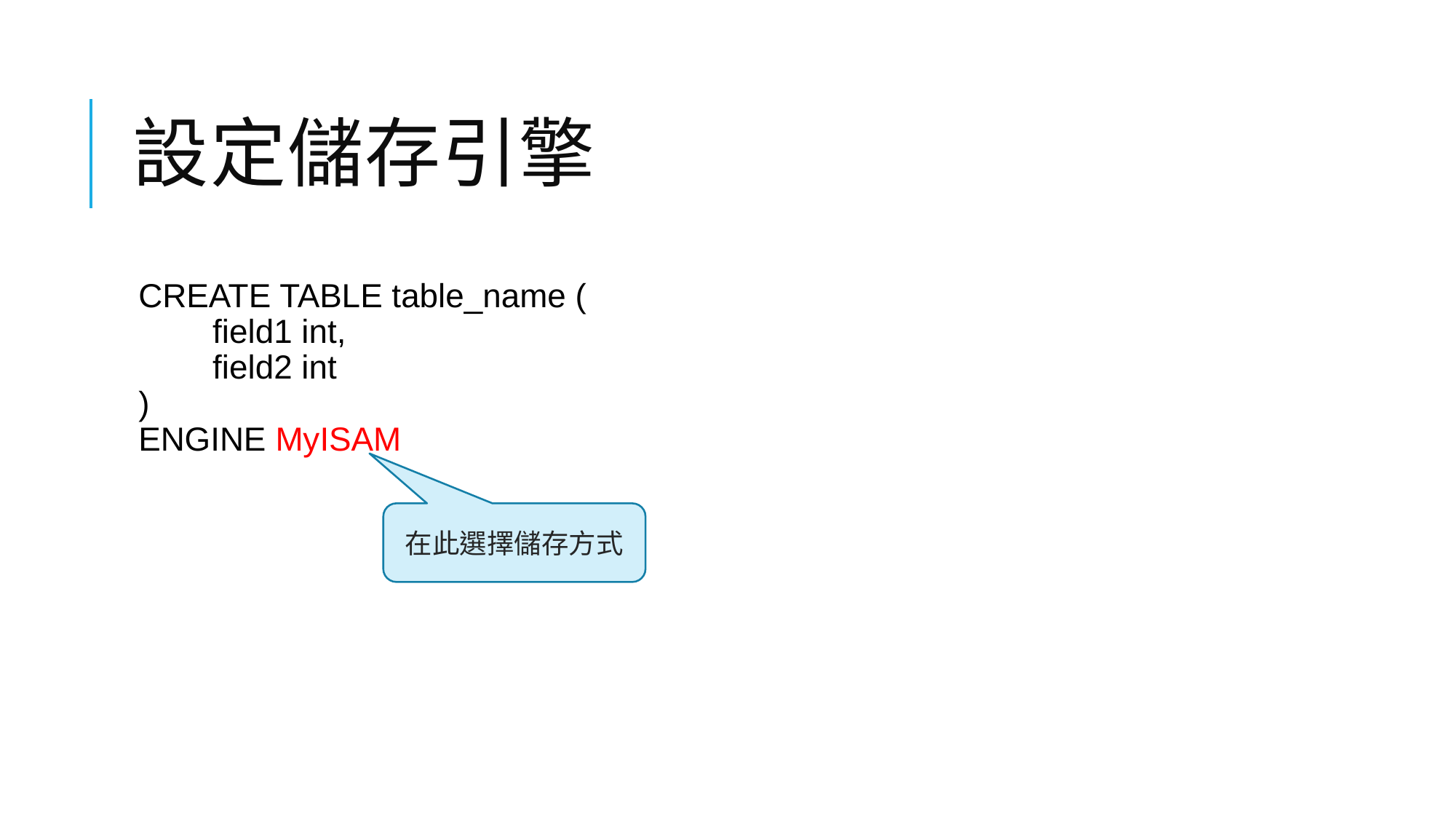

# 設定儲存引擎
CREATE TABLE table_name (
        field1 int,
        field2 int
)
ENGINE MyISAM
在此選擇儲存方式